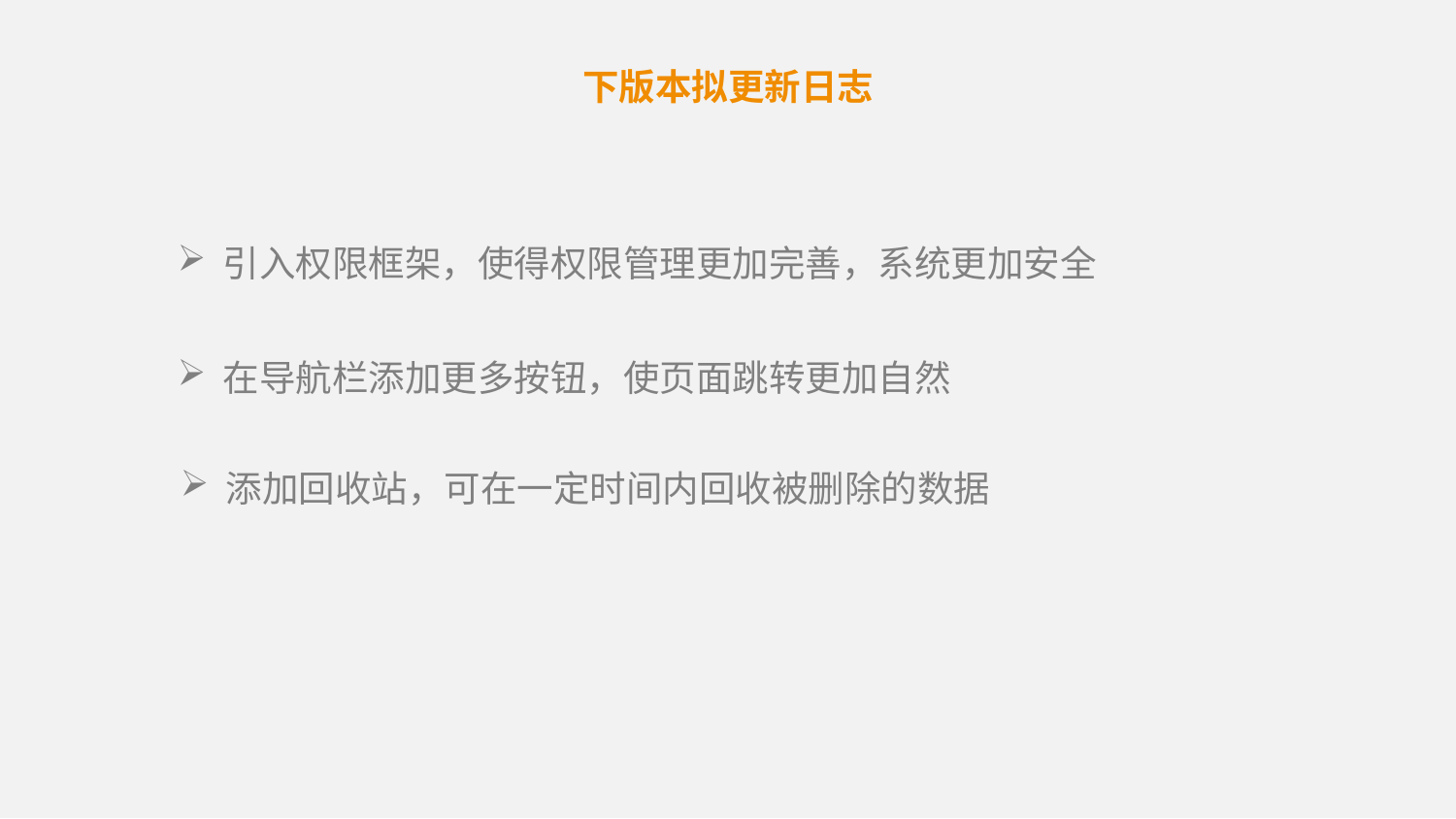

下版本拟更新日志
引入权限框架，使得权限管理更加完善，系统更加安全
在导航栏添加更多按钮，使页面跳转更加自然
添加回收站，可在一定时间内回收被删除的数据